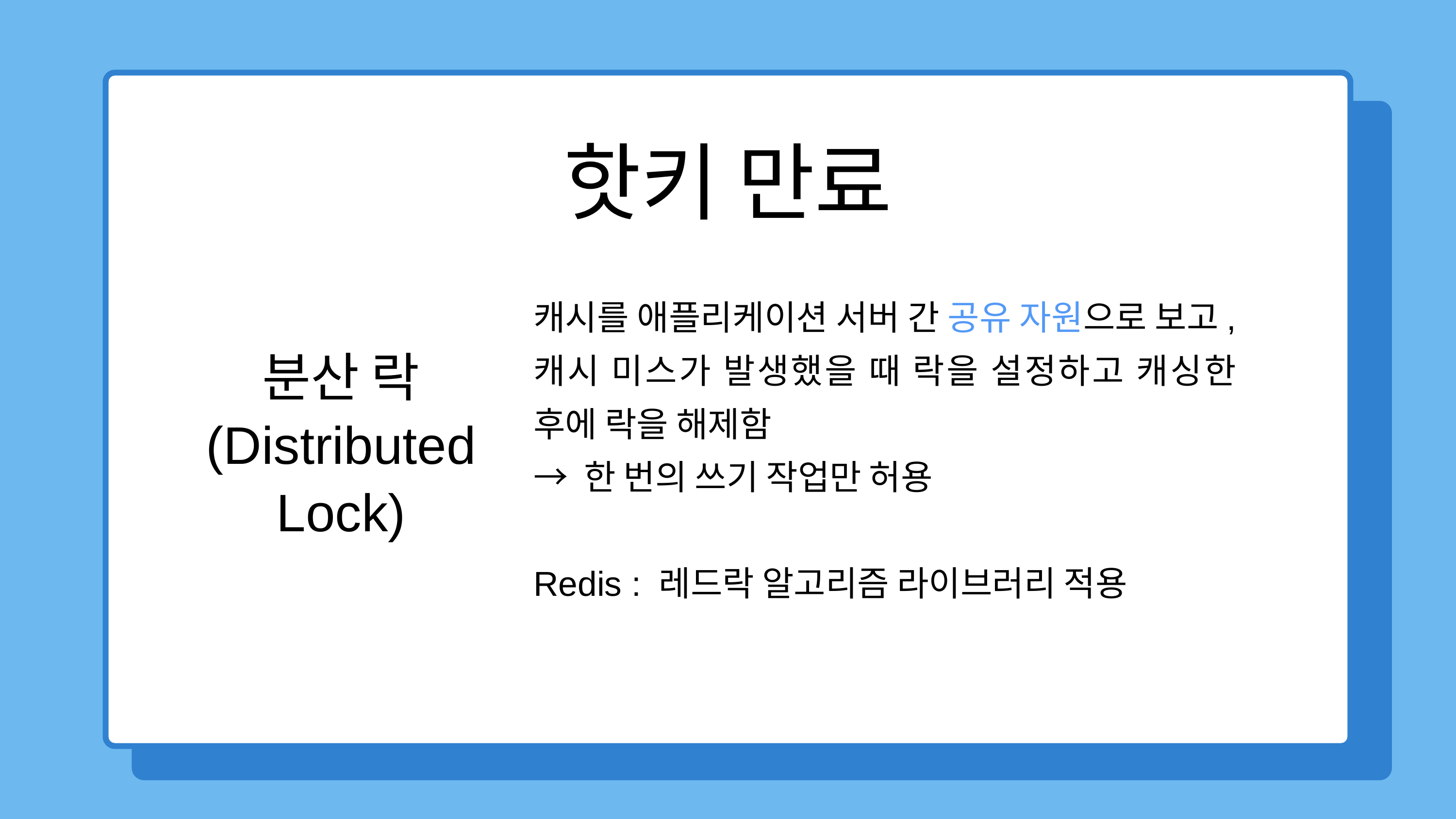

핫키 만료
캐시를 애플리케이션 서버 간 공유 자원으로 보고, 캐시 미스가 발생했을 때 락을 설정하고 캐싱한 후에 락을 해제함
→ 한 번의 쓰기 작업만 허용
분산 락
(Distributed Lock)
Redis : 레드락 알고리즘 라이브러리 적용